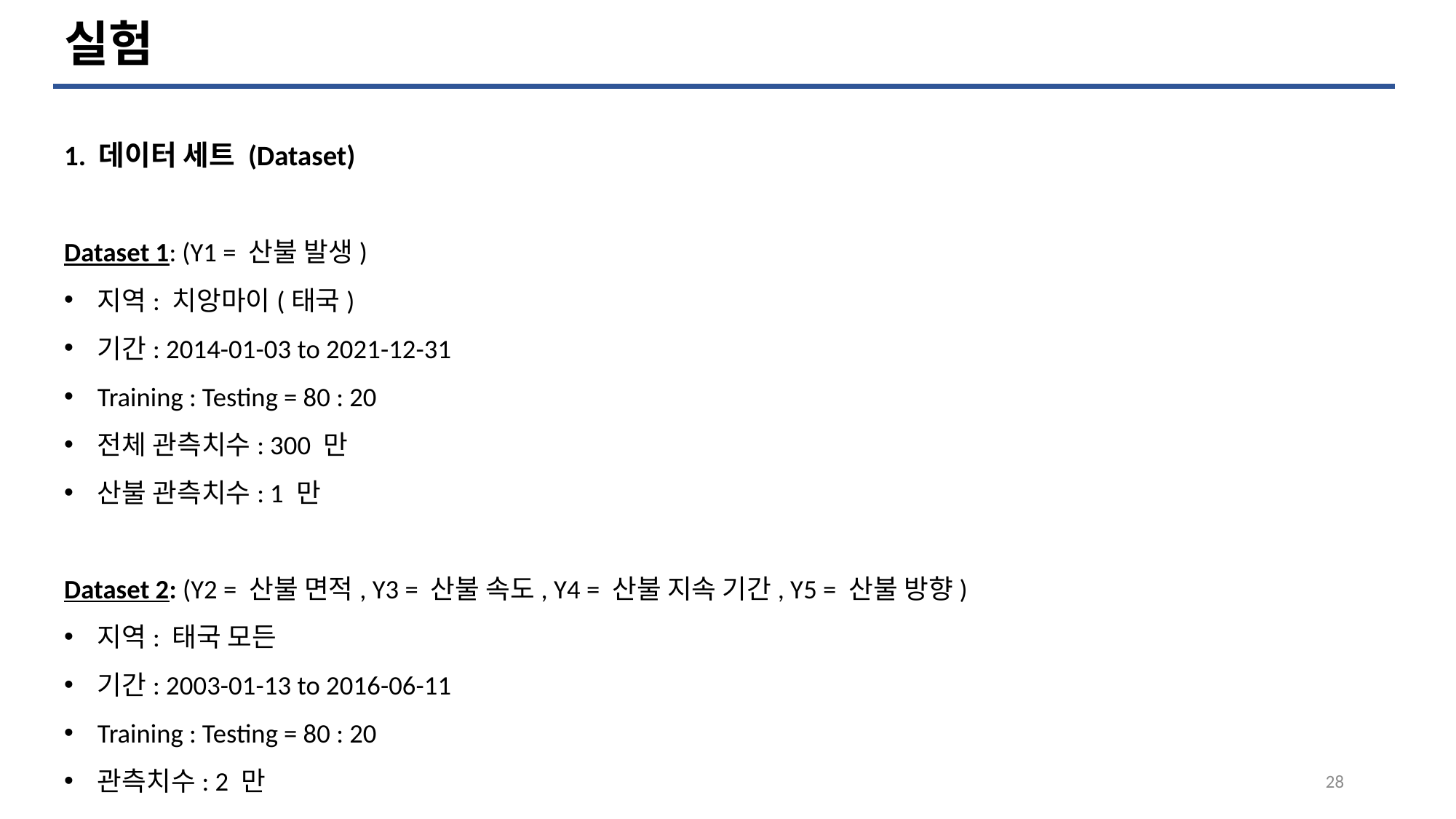

실험
1. 데이터 세트 (Dataset)

Dataset 1: (Y1 = 산불 발생)
지역: 치앙마이(태국)
기간: 2014-01-03 to 2021-12-31
Training : Testing = 80 : 20
전체 관측치수: 300 만
산불 관측치수: 1 만

Dataset 2: (Y2 = 산불 면적, Y3 = 산불 속도, Y4 = 산불 지속 기간, Y5 = 산불 방향)
지역: 태국 모든
기간: 2003-01-13 to 2016-06-11
Training : Testing = 80 : 20
관측치수: 2 만

28